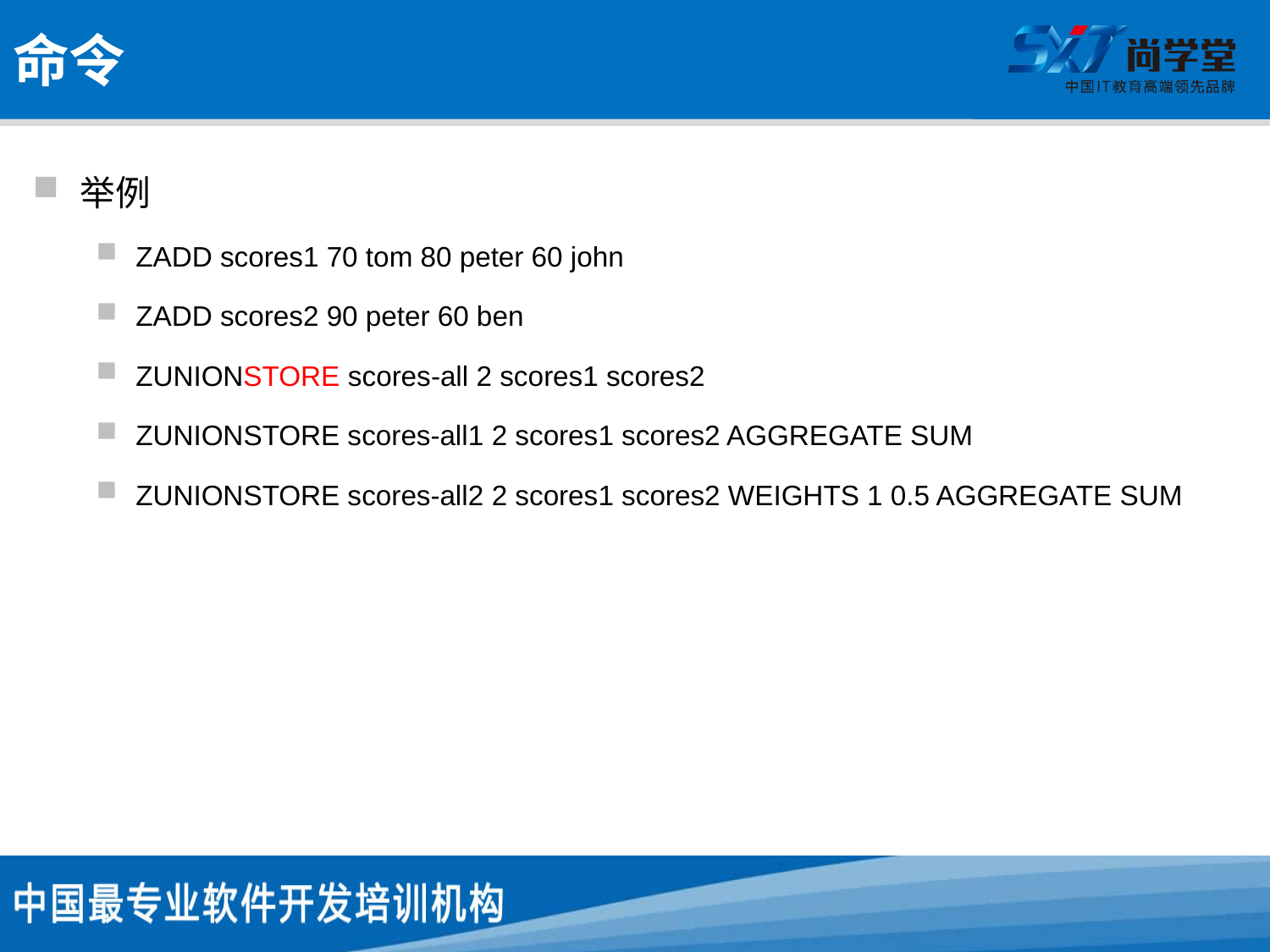

# 命令
举例
ZADD scores1 70 tom 80 peter 60 john
ZADD scores2 90 peter 60 ben
ZUNIONSTORE scores-all 2 scores1 scores2
ZUNIONSTORE scores-all1 2 scores1 scores2 AGGREGATE SUM
ZUNIONSTORE scores-all2 2 scores1 scores2 WEIGHTS 1 0.5 AGGREGATE SUM